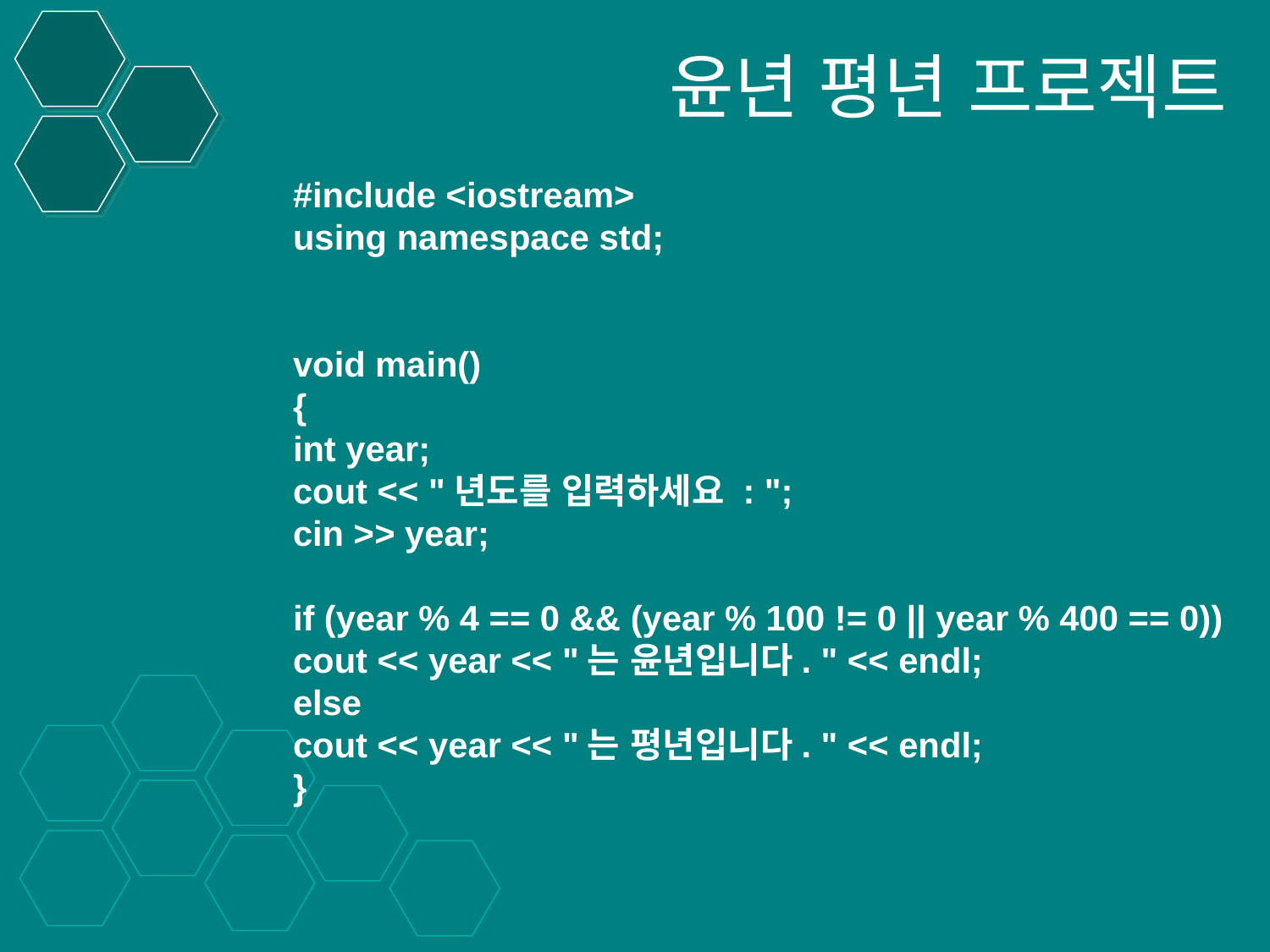

윤년 평년 프로젝트
#include <iostream>
using namespace std;

void main()
{
int year;
cout << "년도를 입력하세요 : ";
cin >> year;

if (year % 4 == 0 && (year % 100 != 0 || year % 400 == 0))
cout << year << "는 윤년입니다. " << endl;
else
cout << year << "는 평년입니다. " << endl;
}